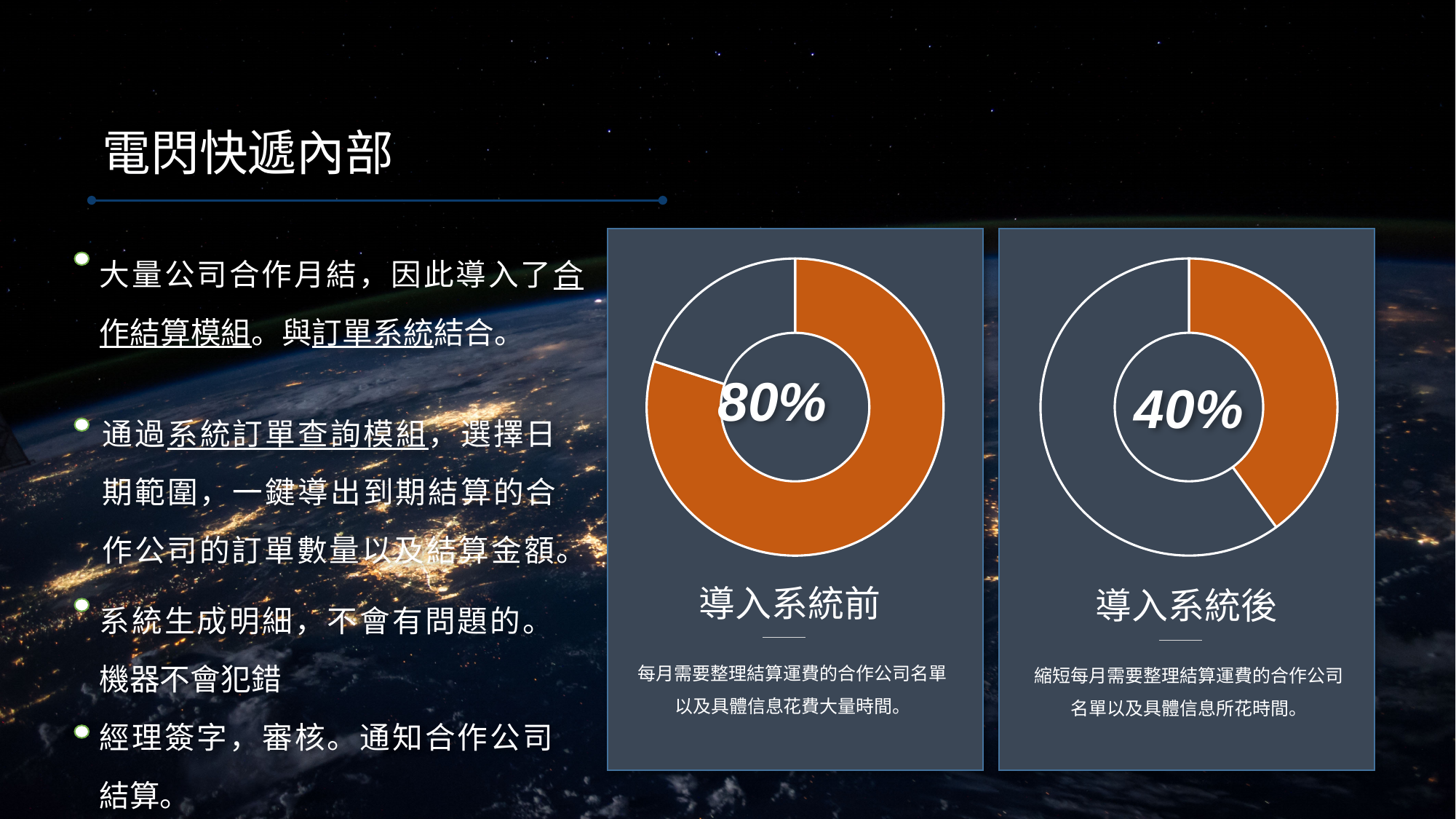

電閃快遞內部
大量公司合作月結，因此導入了合作結算模組。與訂單系統結合。

### Chart

| Category |  |
|---|---|

### Chart

| Category |  |
|---|---|
80%
40%
通過系統訂單查詢模組，選擇日期範圍，一鍵導出到期結算的合作公司的訂單數量以及結算金額。

系統生成明細，不會有問題的。機器不會犯錯
經理簽字，審核。通知合作公司結算。
導入系統前
每月需要整理結算運費的合作公司名單以及具體信息花費大量時間。
導入系統後
縮短每月需要整理結算運費的合作公司名單以及具體信息所花時間。